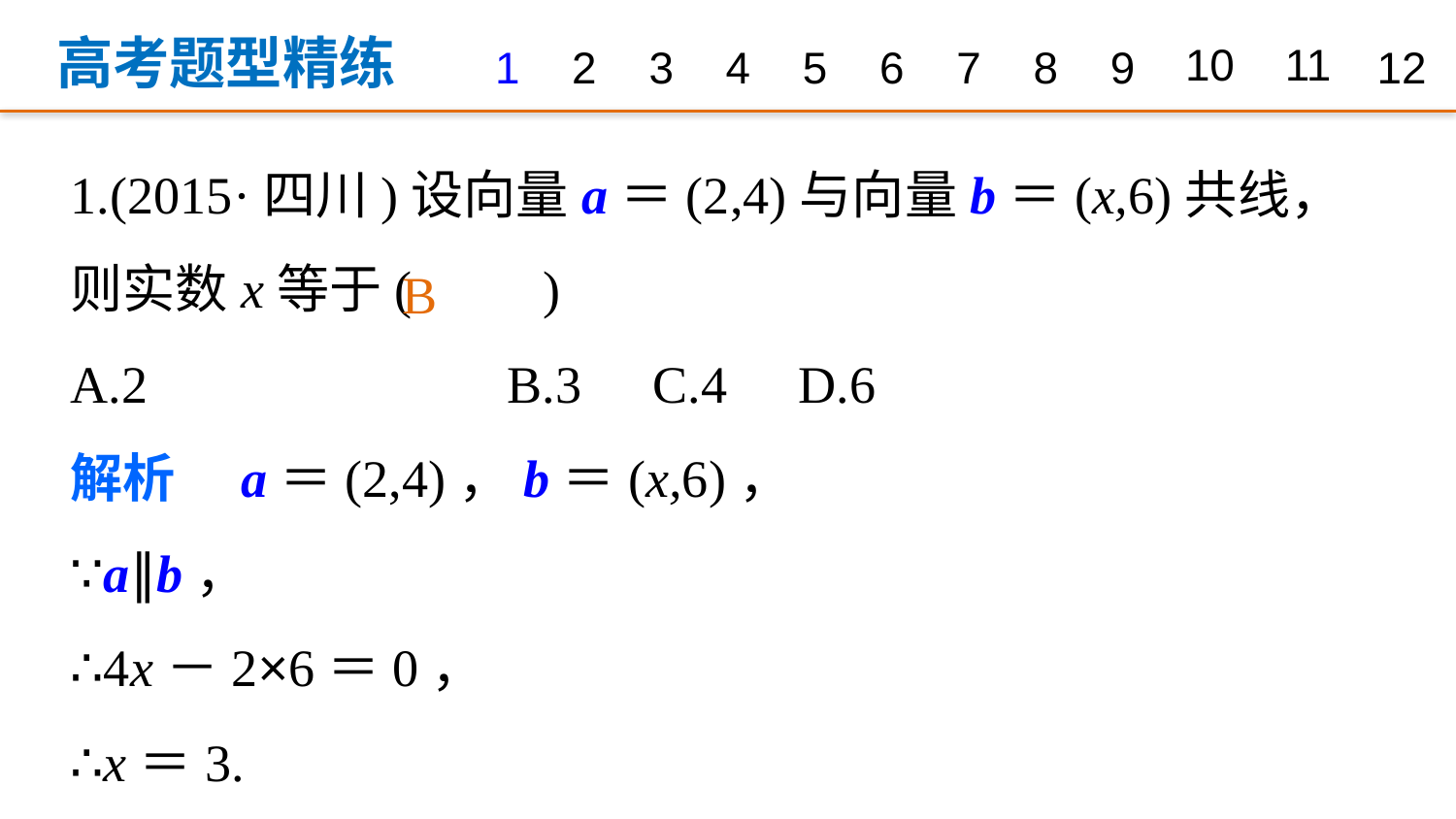

高考题型精练
1
2
3
4
5
6
7
8
9
10
11
12
1.(2015·四川)设向量a＝(2,4)与向量b＝(x,6)共线，
则实数x等于(　　)
A.2  		B.3 	C.4  	D.6
解析　a＝(2,4)，b＝(x,6)，
∵a∥b，
∴4x－2×6＝0，
∴x＝3.
B